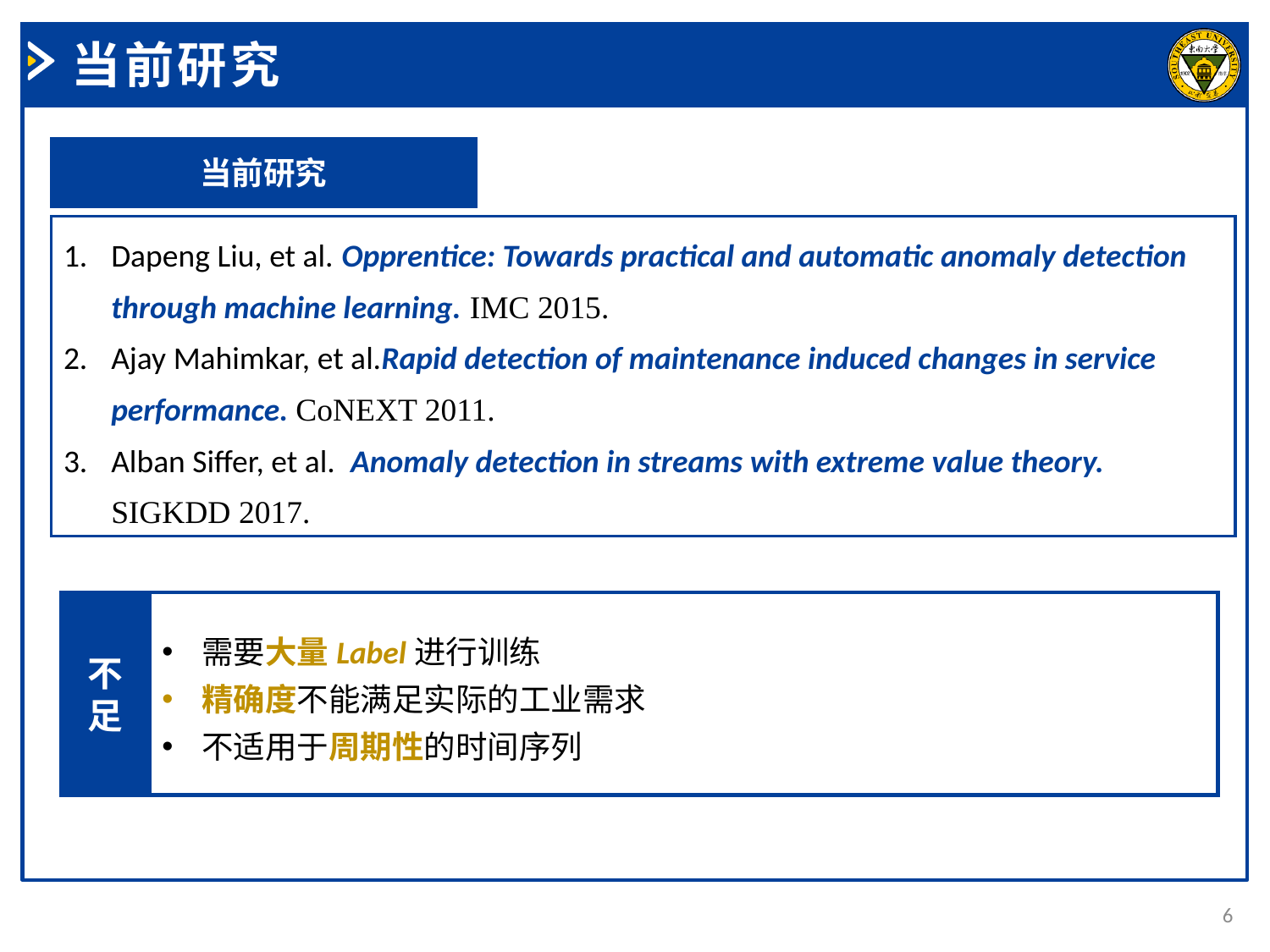

当前研究
当前研究
Dapeng Liu, et al. Opprentice: Towards practical and automatic anomaly detection through machine learning. IMC 2015.
Ajay Mahimkar, et al.Rapid detection of maintenance induced changes in service performance. CoNEXT 2011.
Alban Siffer, et al.  Anomaly detection in streams with extreme value theory.  SIGKDD 2017.
需要大量Label进行训练
精确度不能满足实际的工业需求
不适用于周期性的时间序列
不足
6